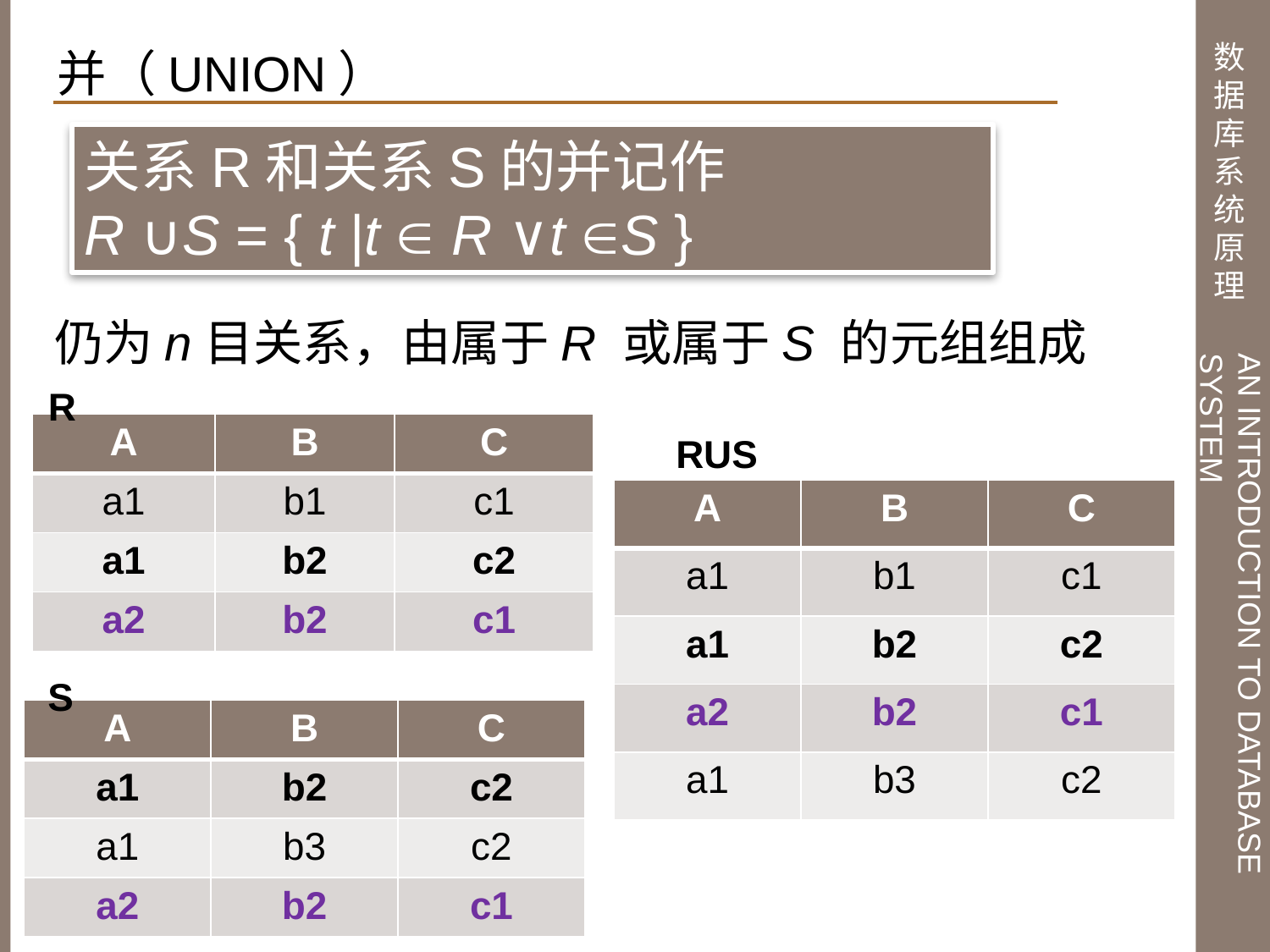

并（Union）
关系R和关系S的并记作
R ∪S = { t |t ∈ R ∨t ∈S }
仍为n目关系，由属于R 或属于S 的元组组成

R
| A | B | C |
| --- | --- | --- |
| a1 | b1 | c1 |
| a1 | b2 | c2 |
| a2 | b2 | c1 |
RUS
| A | B | C |
| --- | --- | --- |
| a1 | b1 | c1 |
| a1 | b2 | c2 |
| a2 | b2 | c1 |
| a1 | b3 | c2 |
S
| A | B | C |
| --- | --- | --- |
| a1 | b2 | c2 |
| a1 | b3 | c2 |
| a2 | b2 | c1 |